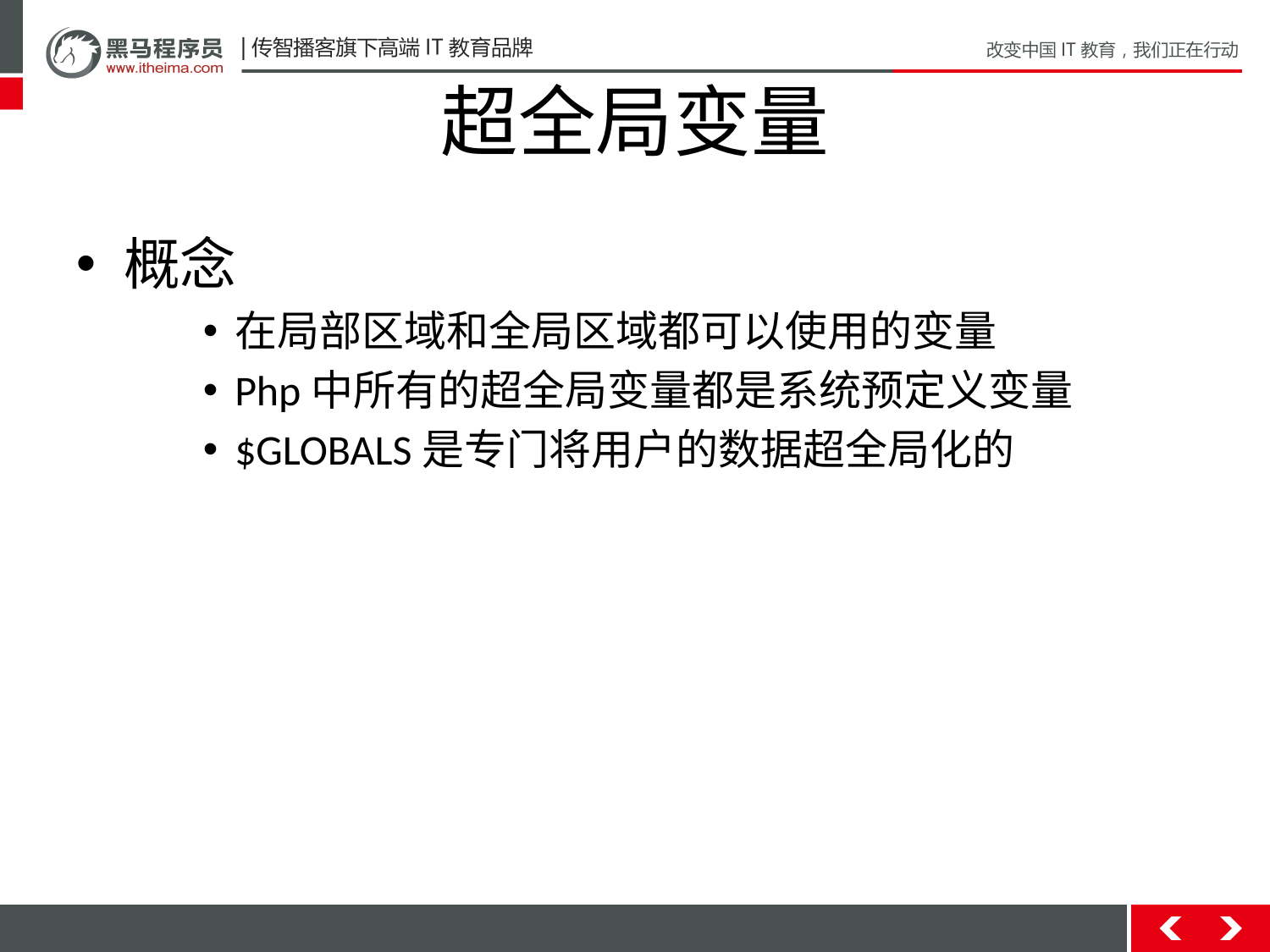

# 超全局变量
概念
在局部区域和全局区域都可以使用的变量
Php中所有的超全局变量都是系统预定义变量
$GLOBALS是专门将用户的数据超全局化的